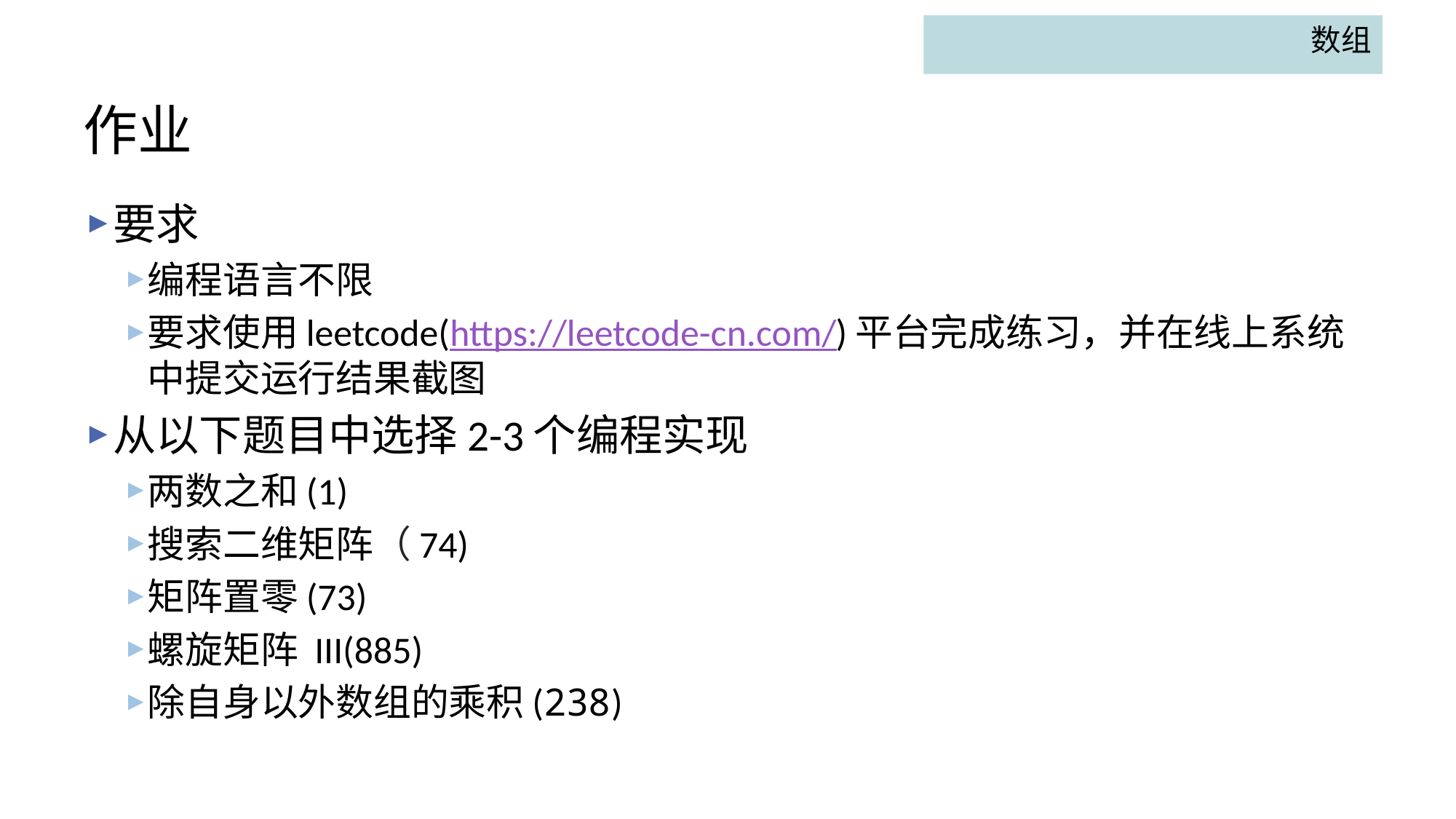

数组
# 作业
要求
编程语言不限
要求使用leetcode(https://leetcode-cn.com/)平台完成练习，并在线上系统中提交运行结果截图
从以下题目中选择2-3个编程实现
两数之和(1)
搜索二维矩阵（74)
矩阵置零(73)
螺旋矩阵 III(885)
除自身以外数组的乘积(238)